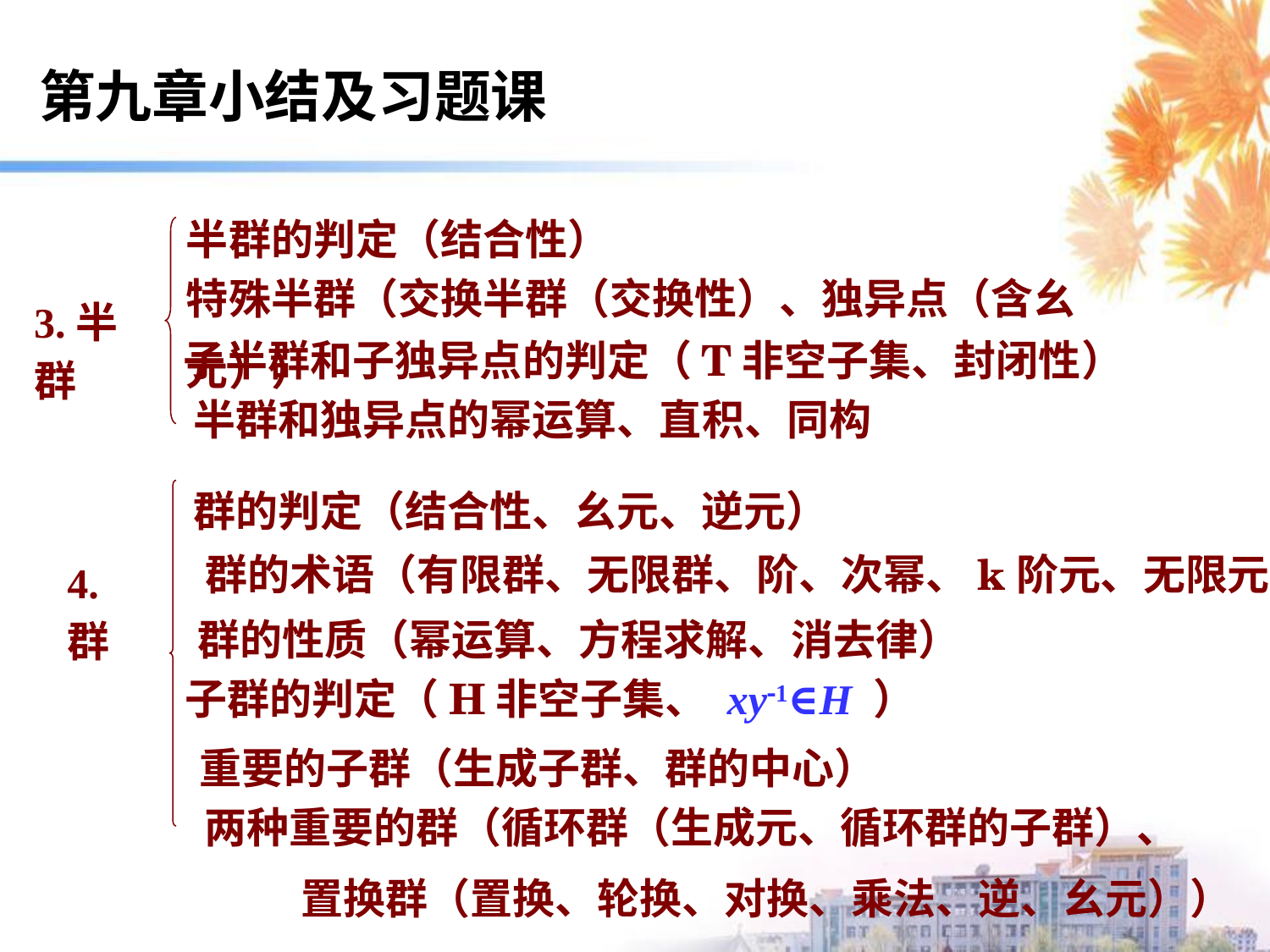

第九章小结及习题课
半群的判定（结合性）

特殊半群（交换半群（交换性）、独异点（含幺元））
3.半群
子半群和子独异点的判定（T非空子集、封闭性）
半群和独异点的幂运算、直积、同构
群的判定（结合性、幺元、逆元）

群的术语（有限群、无限群、阶、次幂、k阶元、无限元）
4.群
群的性质（幂运算、方程求解、消去律）
子群的判定（H非空子集、 xy−1∈H ）
重要的子群（生成子群、群的中心）
两种重要的群（循环群（生成元、循环群的子群）、
         置换群（置换、轮换、对换、乘法、逆、幺元））